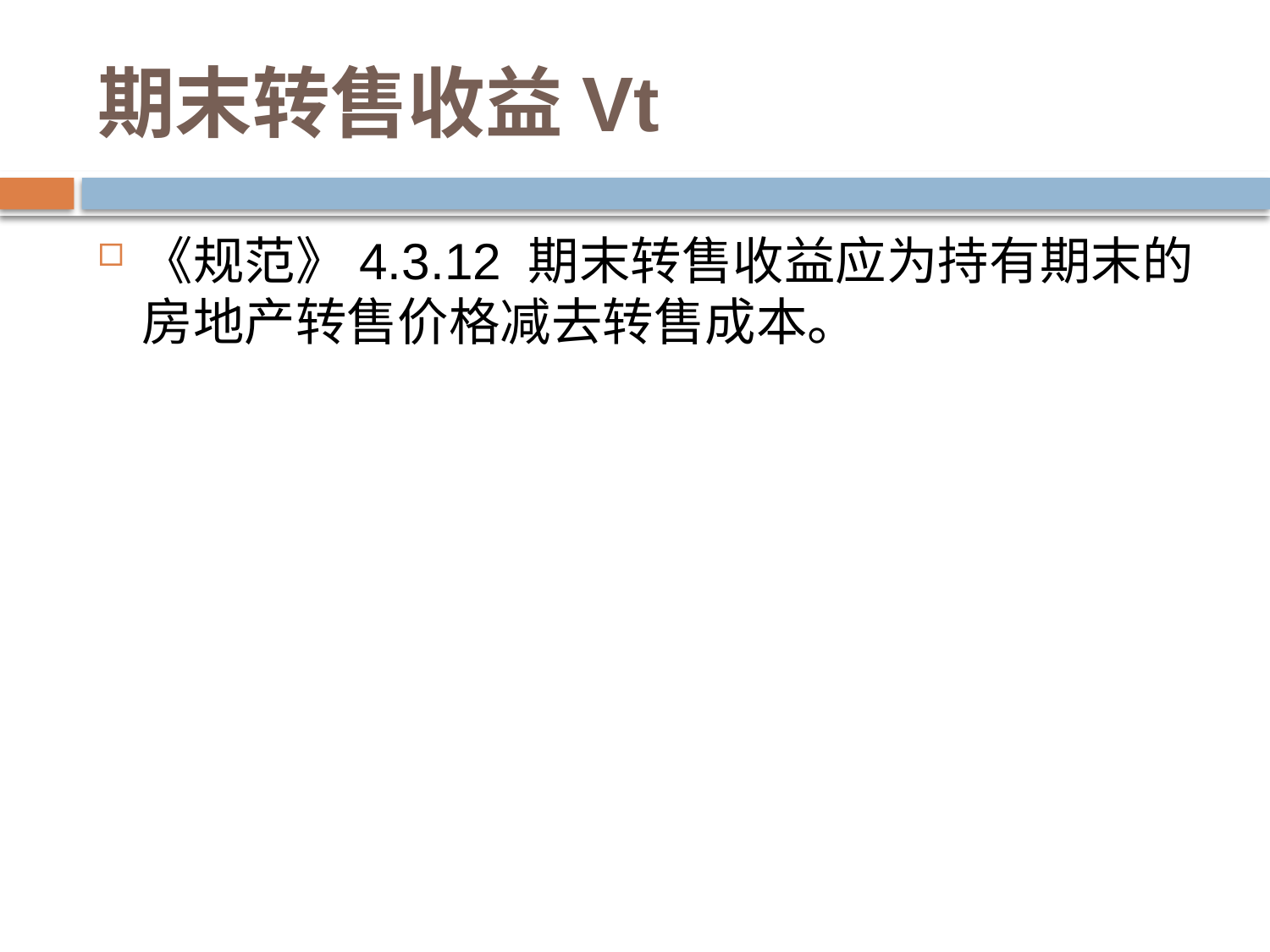

# 期末转售收益Vt
《规范》4.3.12 期末转售收益应为持有期末的房地产转售价格减去转售成本。